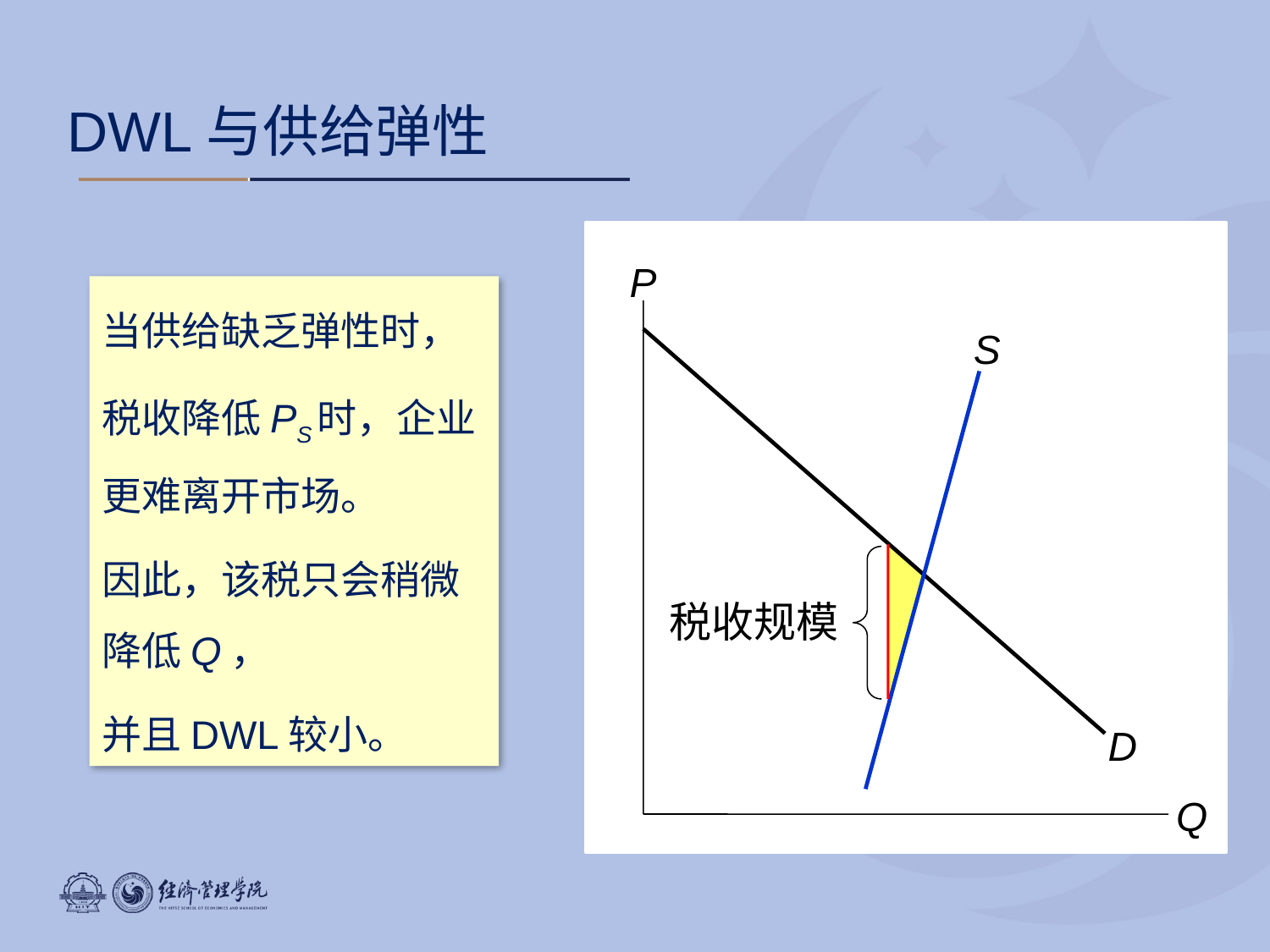

DWL与供给弹性

P

Q
当供给缺乏弹性时，
税收降低PS时，企业更难离开市场。
因此，该税只会稍微降低Q，
并且DWL较小。
S

D

税收规模